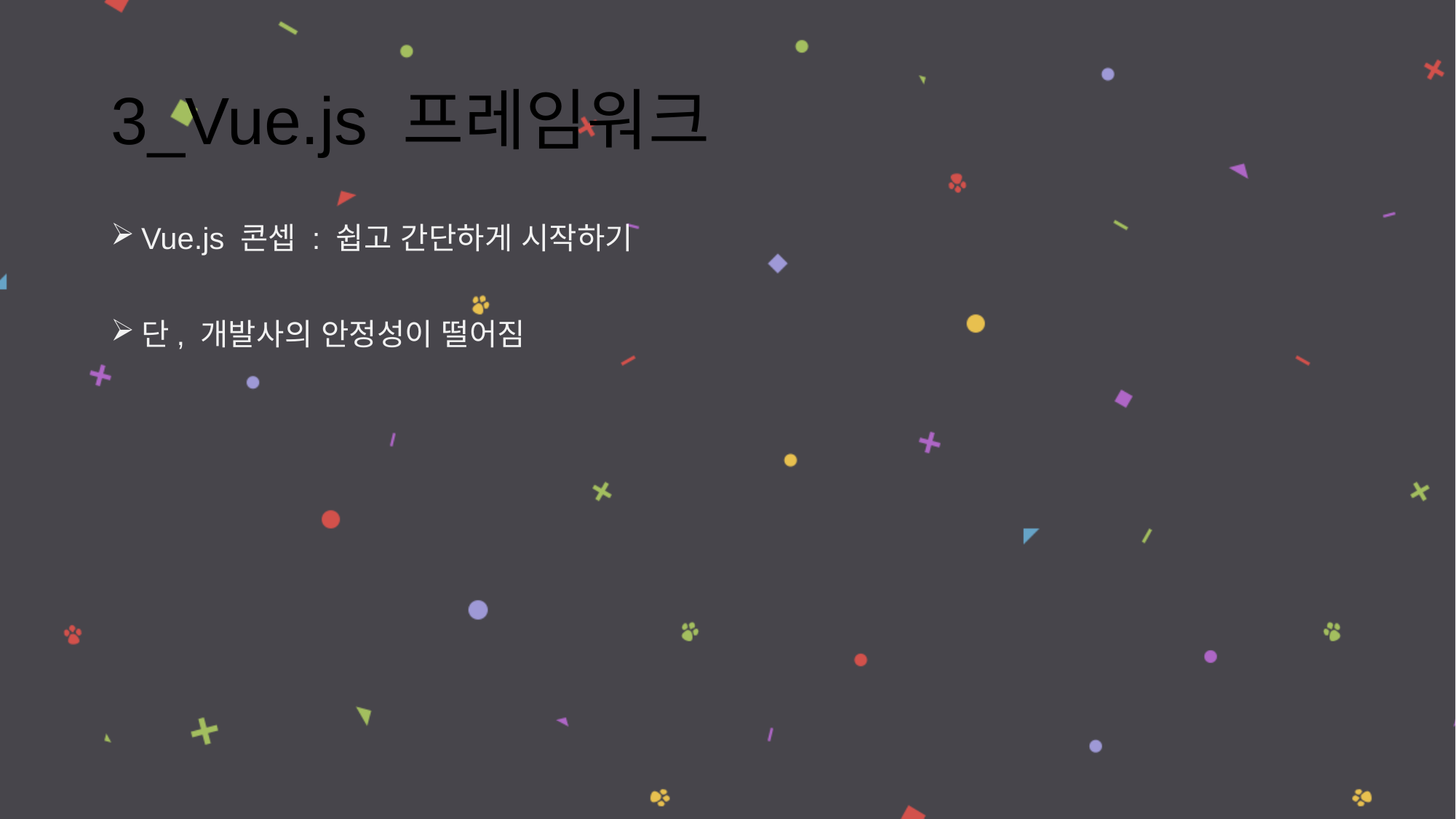

# 3_Vue.js 프레임워크
Vue.js 콘셉 : 쉽고 간단하게 시작하기

단, 개발사의 안정성이 떨어짐